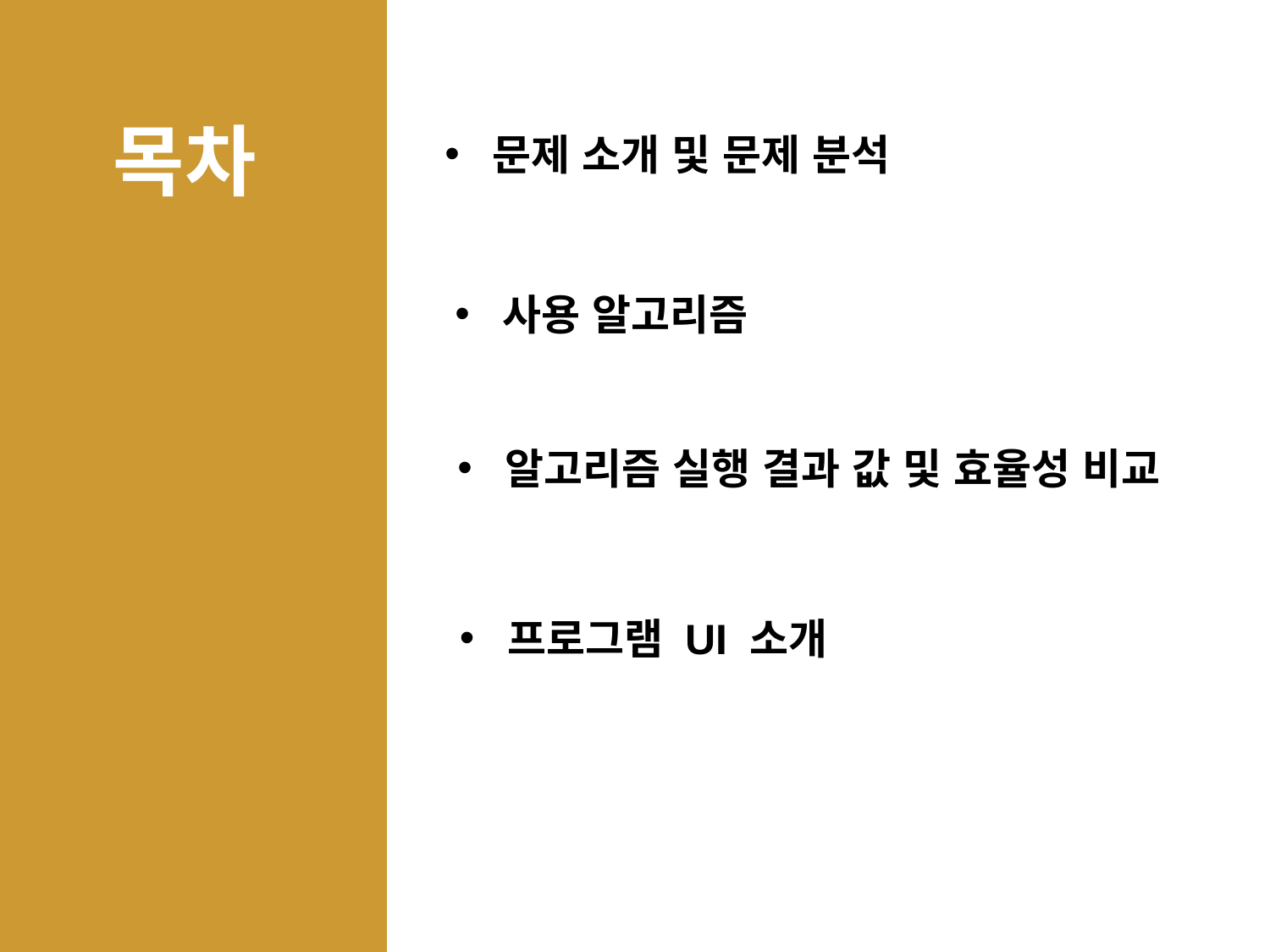

목차
문제 소개 및 문제 분석
사용 알고리즘
알고리즘 실행 결과 값 및 효율성 비교
프로그램 UI 소개